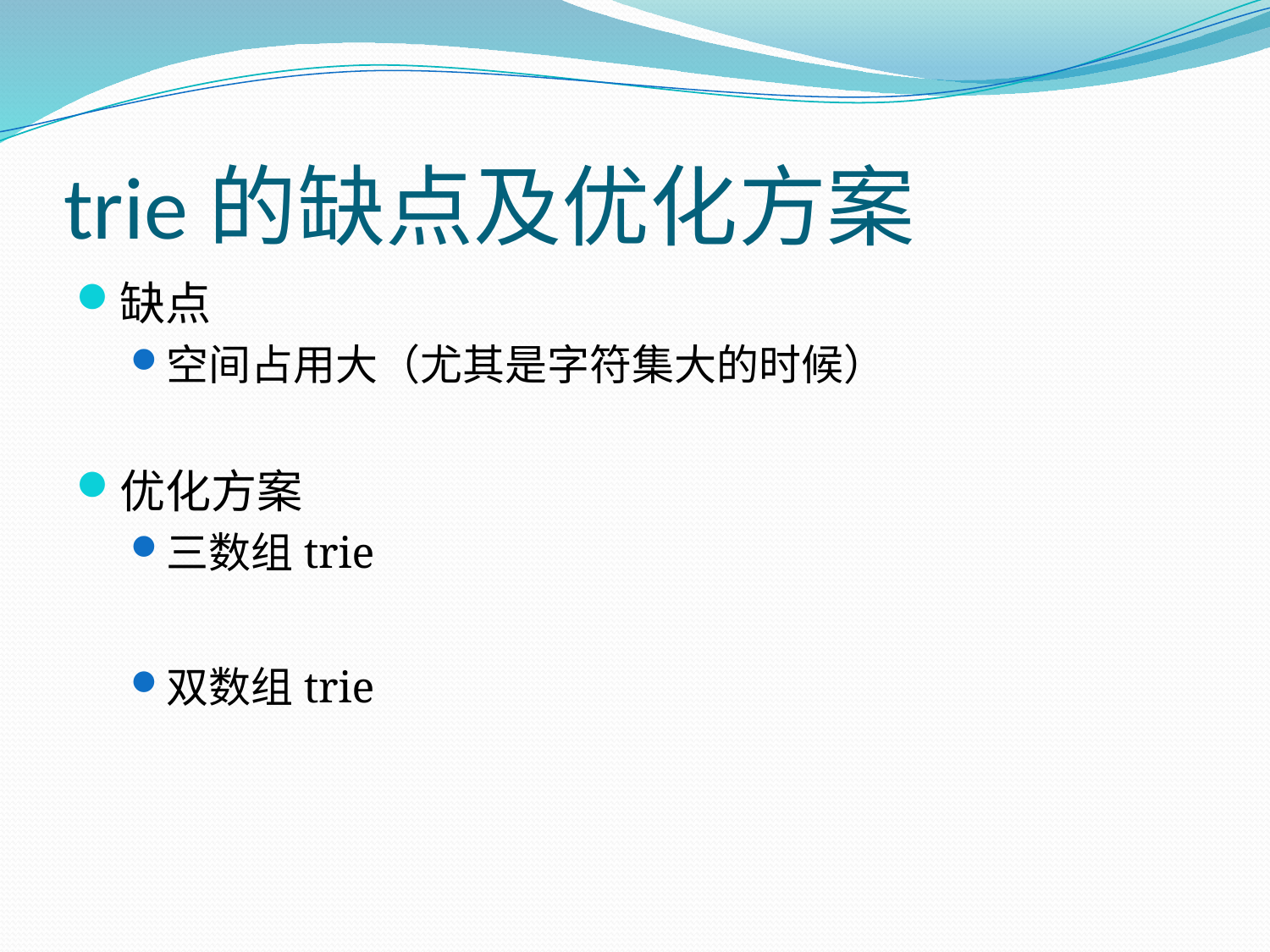

# trie的缺点及优化方案
缺点
空间占用大（尤其是字符集大的时候）

优化方案
三数组trie

双数组trie